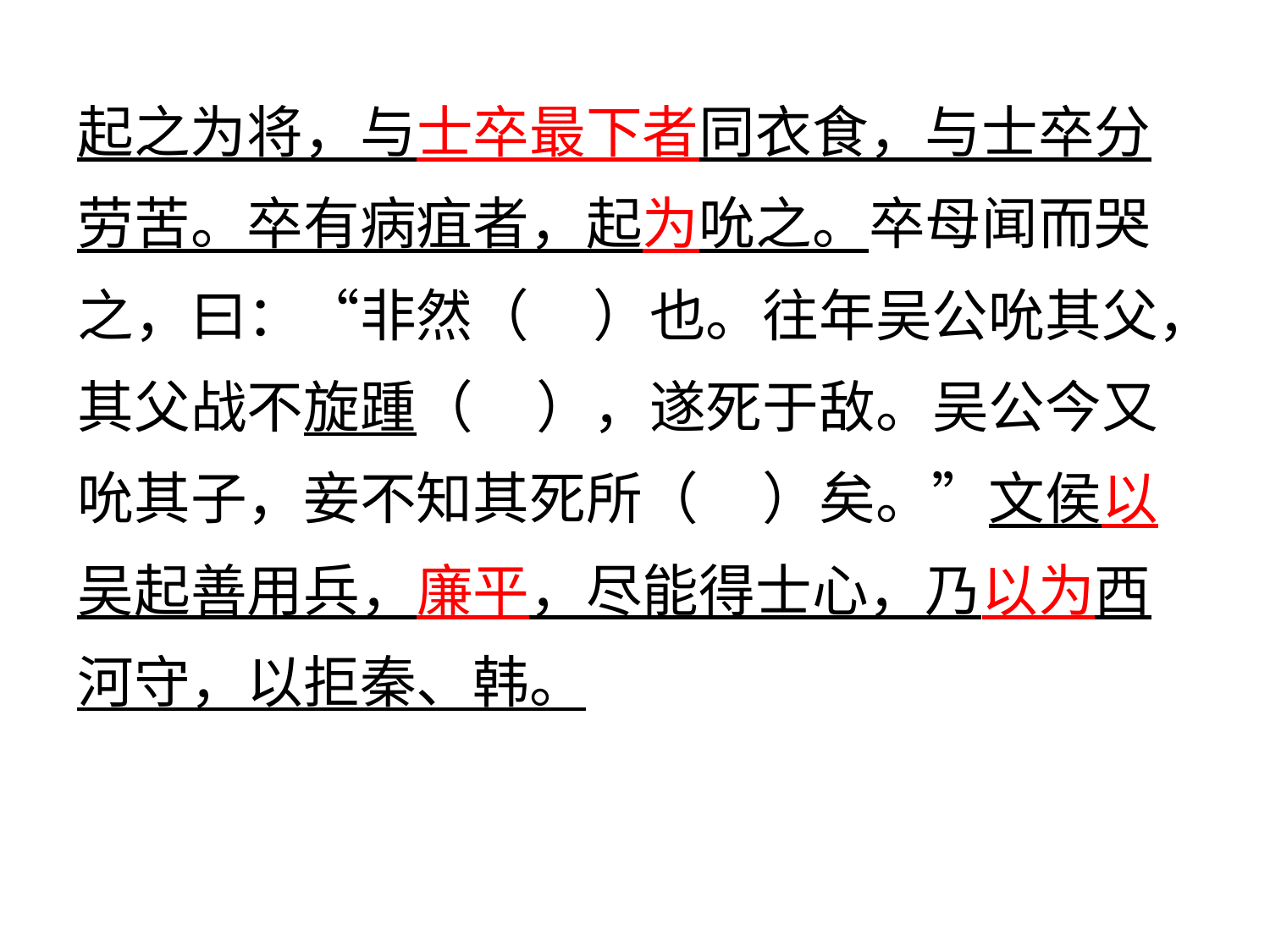

起之为将，与士卒最下者同衣食，与士卒分劳苦。卒有病疽者，起为吮之。卒母闻而哭之，曰：“非然（     ）也。往年吴公吮其父，其父战不旋踵（     ），遂死于敌。吴公今又吮其子，妾不知其死所（     ）矣。”文侯以吴起善用兵，廉平，尽能得士心，乃以为西河守，以拒秦、韩。